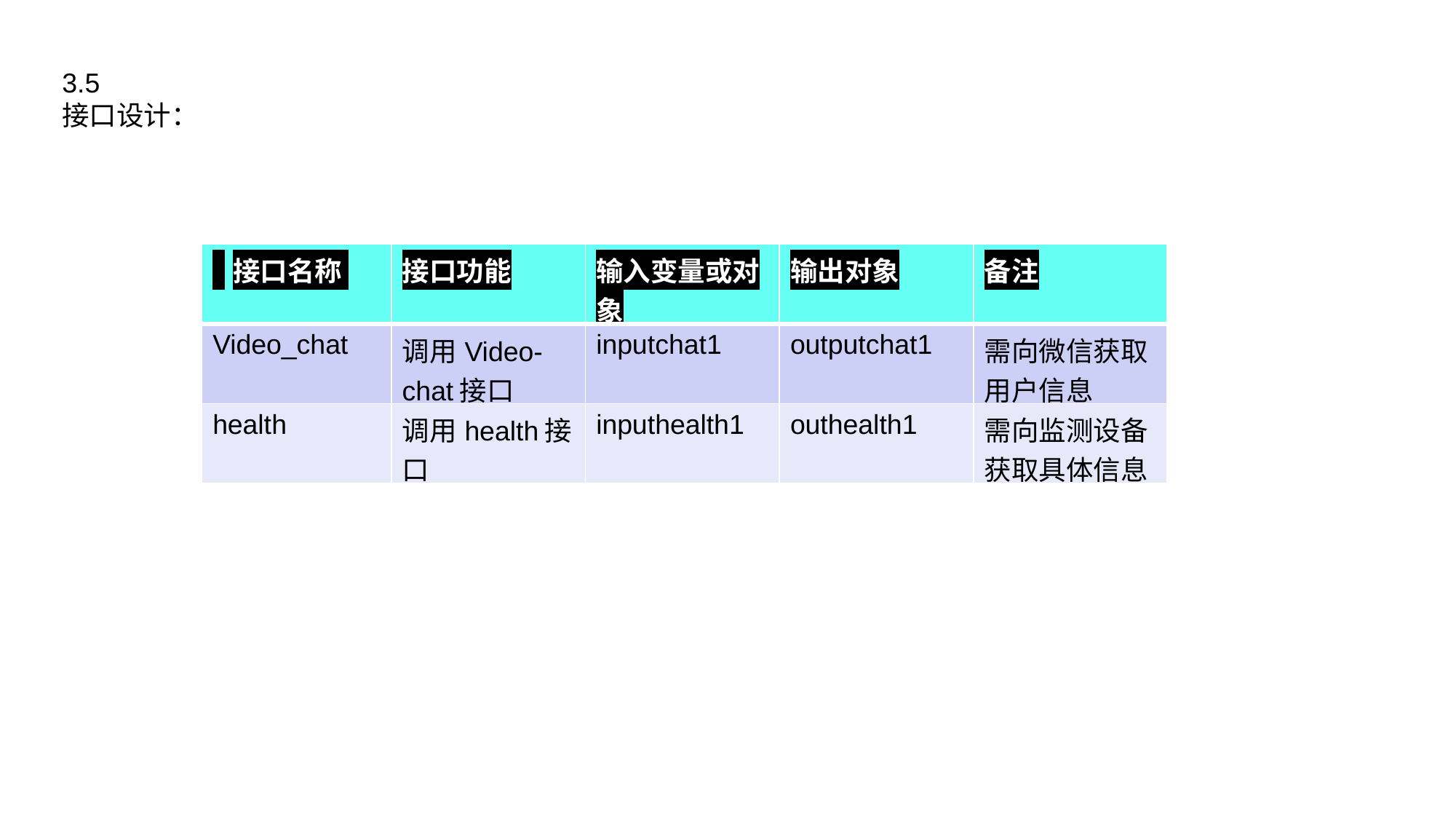

3.5
接口设计：
| 接口名称 | 接口功能 | 输入变量或对象 | 输出对象 | 备注 |
| --- | --- | --- | --- | --- |
| Video\_chat | 调用Video-chat接口 | inputchat1 | outputchat1 | 需向微信获取用户信息 |
| health | 调用health接口 | inputhealth1 | outhealth1 | 需向监测设备获取具体信息 |